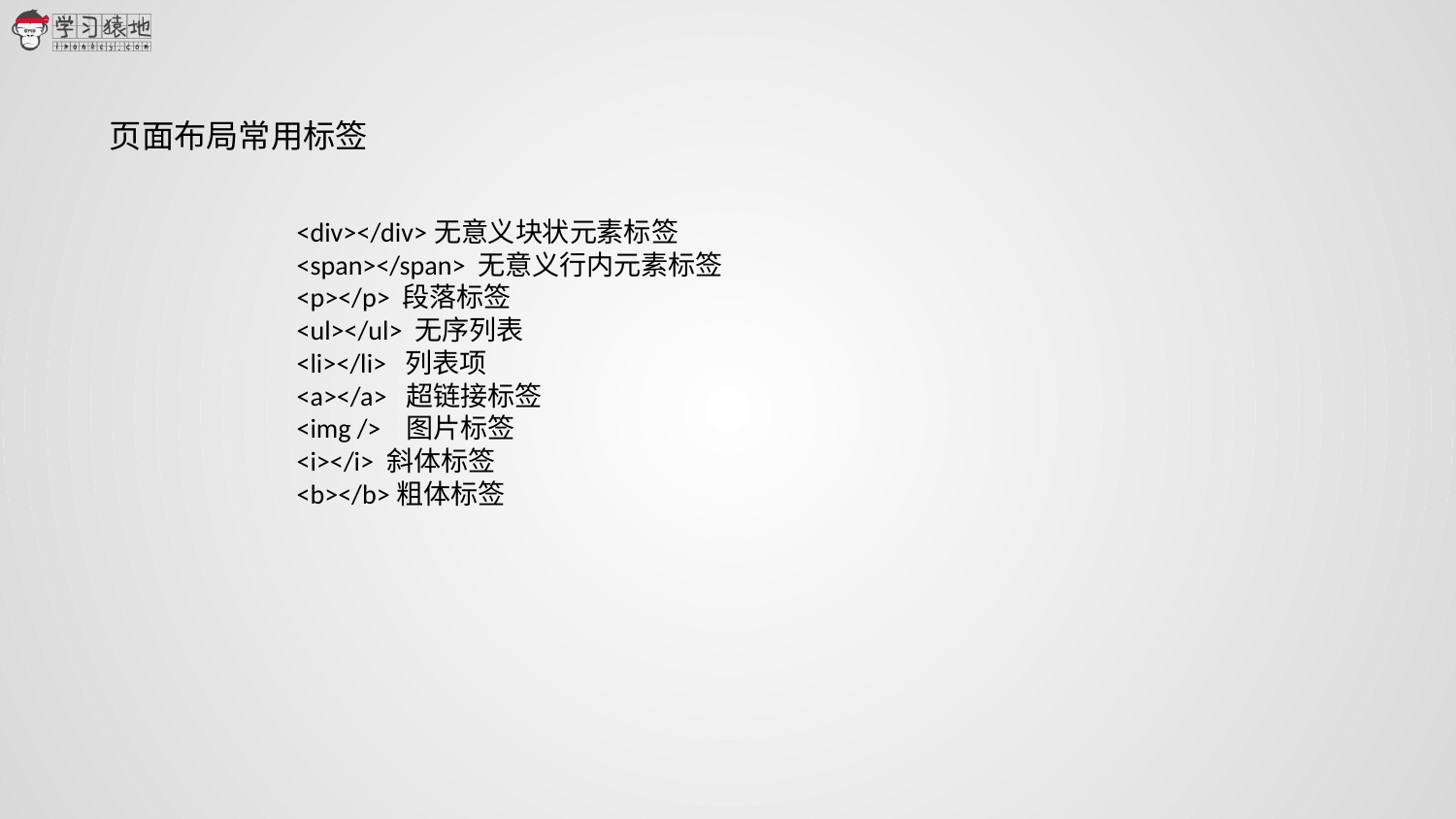

页面布局常用标签
<div></div>无意义块状元素标签
<span></span> 无意义行内元素标签
<p></p> 段落标签
<ul></ul> 无序列表
<li></li>  列表项
<a></a>  超链接标签
<img />   图片标签
<i></i> 斜体标签
<b></b>粗体标签